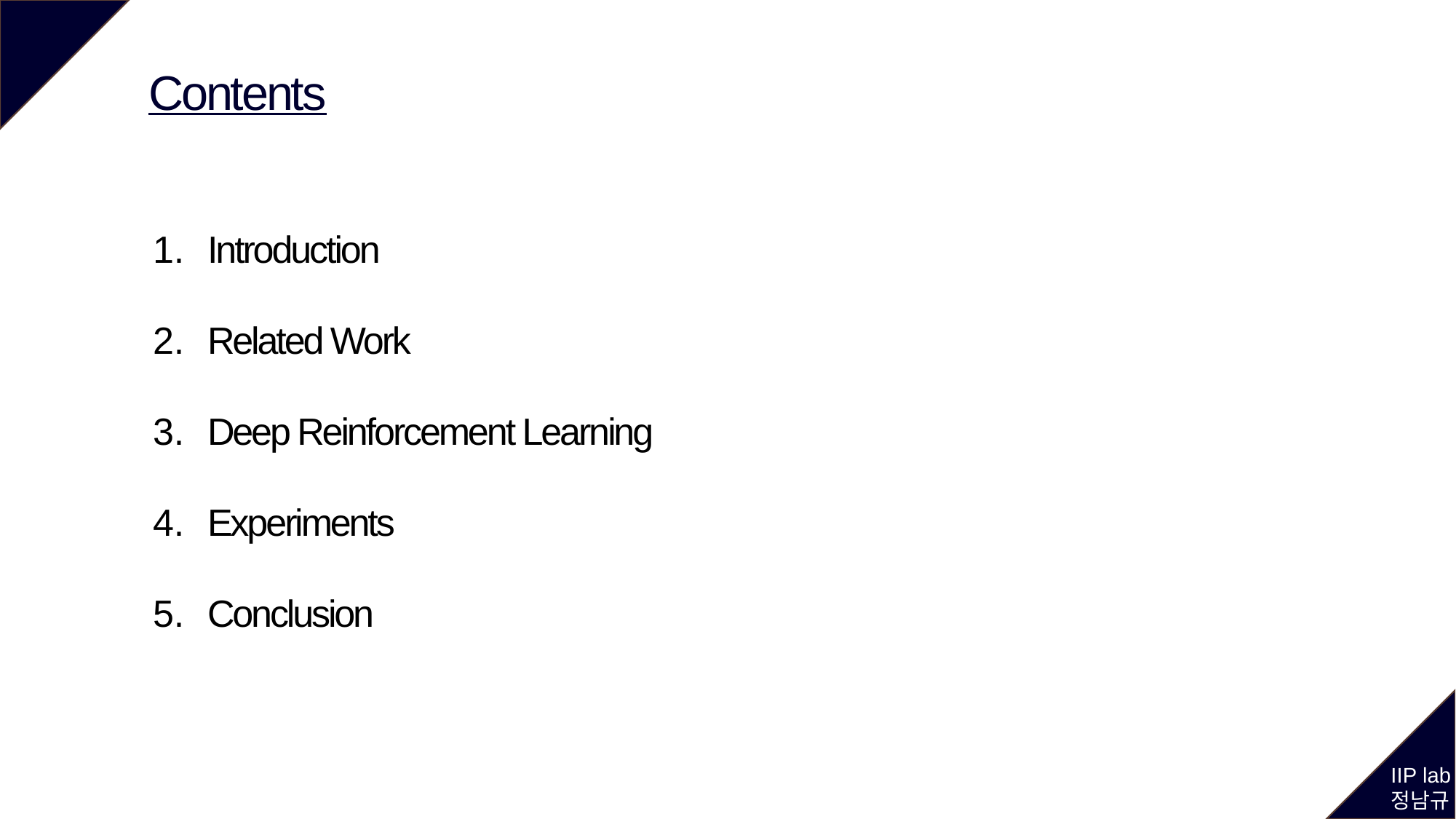

Contents

Introduction

Related Work

Deep Reinforcement Learning

Experiments

Conclusion
IIP lab
정남규